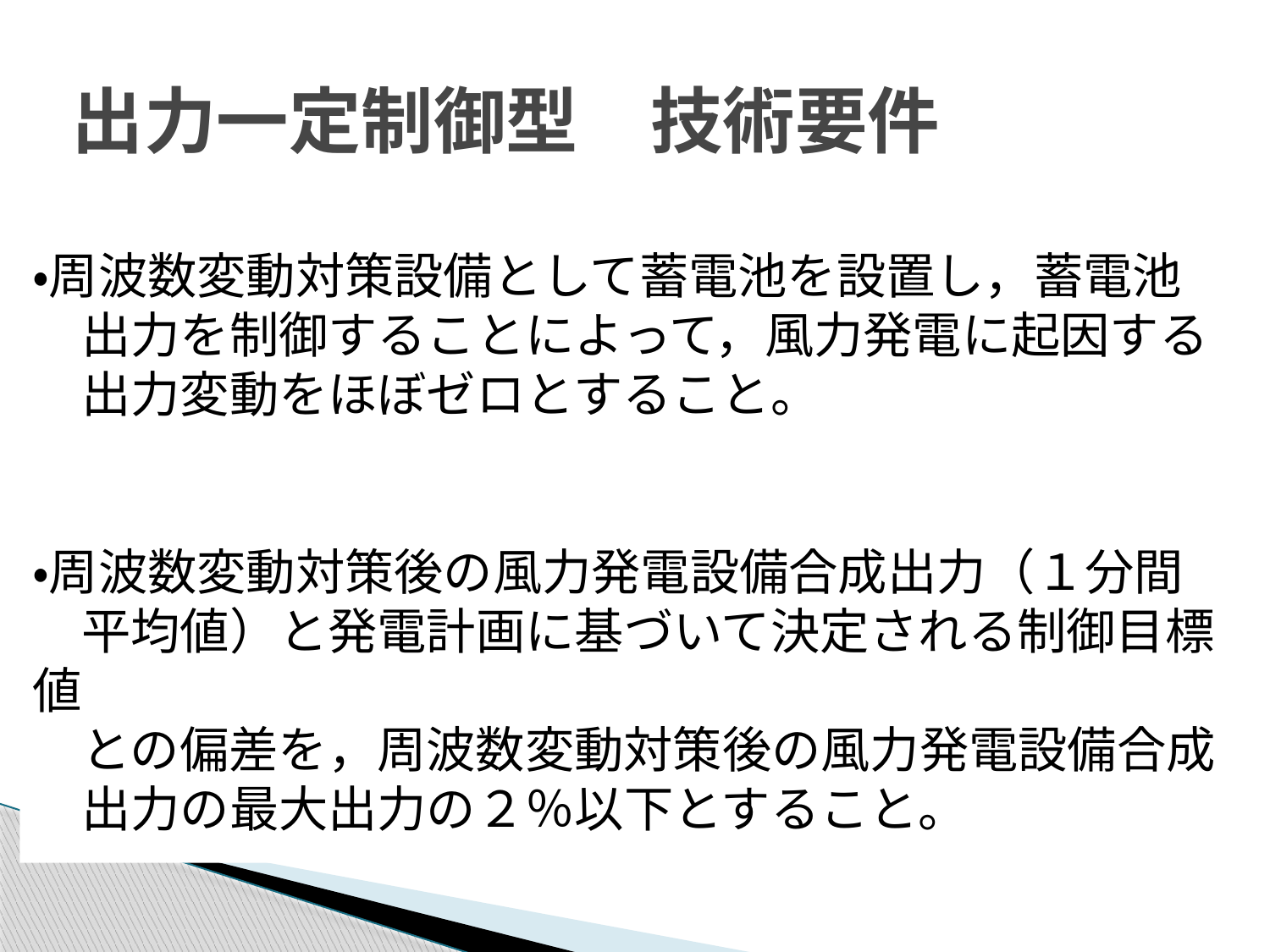

# 出力一定制御型　技術要件
・周波数変動対策設備として蓄電池を設置し，蓄電池
　出力を制御することによって，風力発電に起因する
　出力変動をほぼゼロとすること。

・周波数変動対策後の風力発電設備合成出力（１分間
　平均値）と発電計画に基づいて決定される制御目標値
　との偏差を，周波数変動対策後の風力発電設備合成
　出力の最大出力の２％以下とすること。